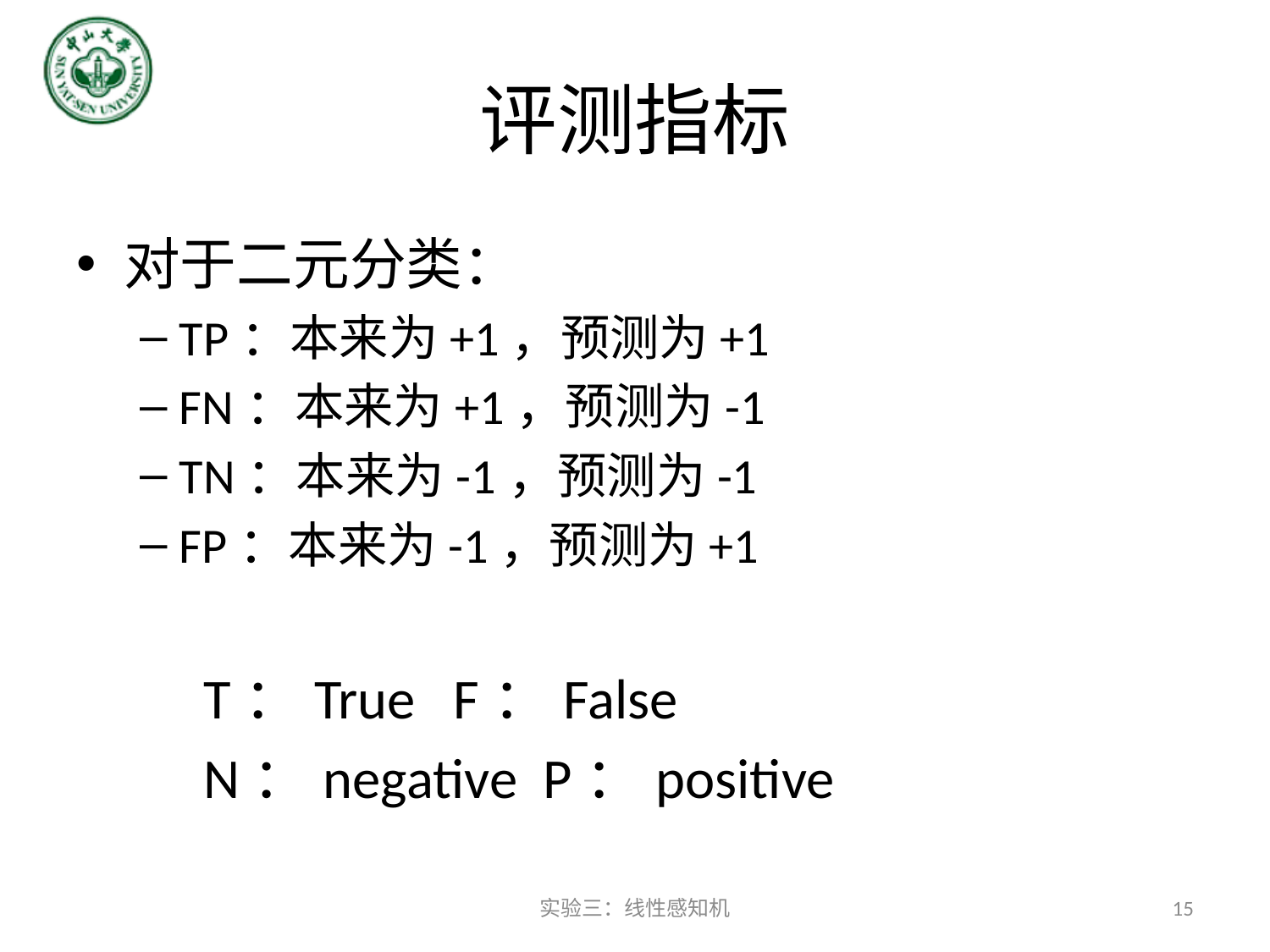

# 评测指标
对于二元分类：
TP：本来为+1，预测为+1
FN：本来为+1，预测为-1
TN：本来为-1，预测为-1
FP：本来为-1，预测为+1

	T：True   F：False
	N：negative  P：positive
实验三：线性感知机
15